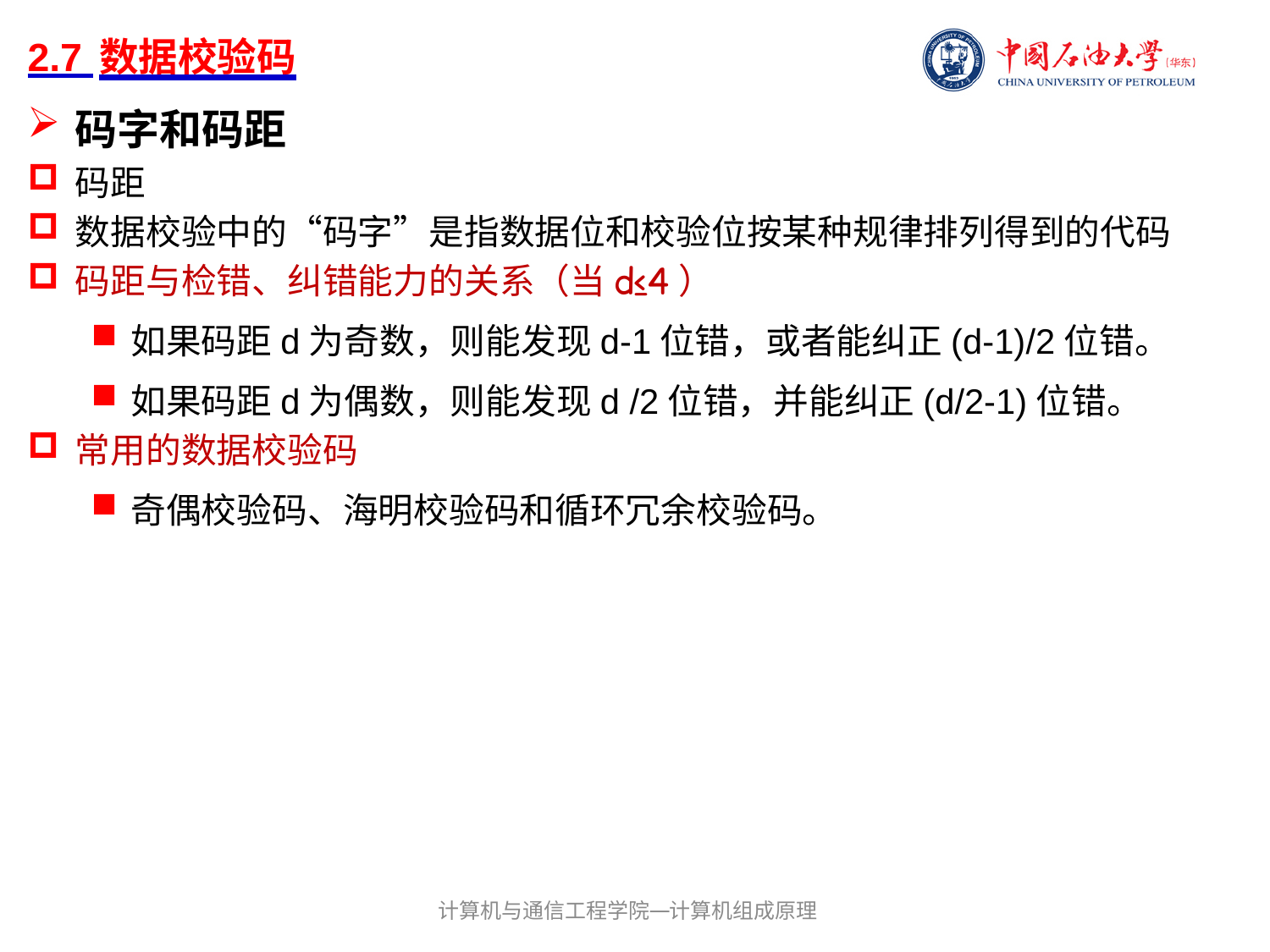

# 2.7 数据校验码
码字和码距
码距
数据校验中的“码字”是指数据位和校验位按某种规律排列得到的代码
码距与检错、纠错能力的关系（当d≤4）
如果码距d为奇数，则能发现d-1位错，或者能纠正(d-1)/2位错。
如果码距d为偶数，则能发现d /2位错，并能纠正(d/2-1)位错。
常用的数据校验码
奇偶校验码、海明校验码和循环冗余校验码。

81

计算机与通信工程学院—计算机组成原理